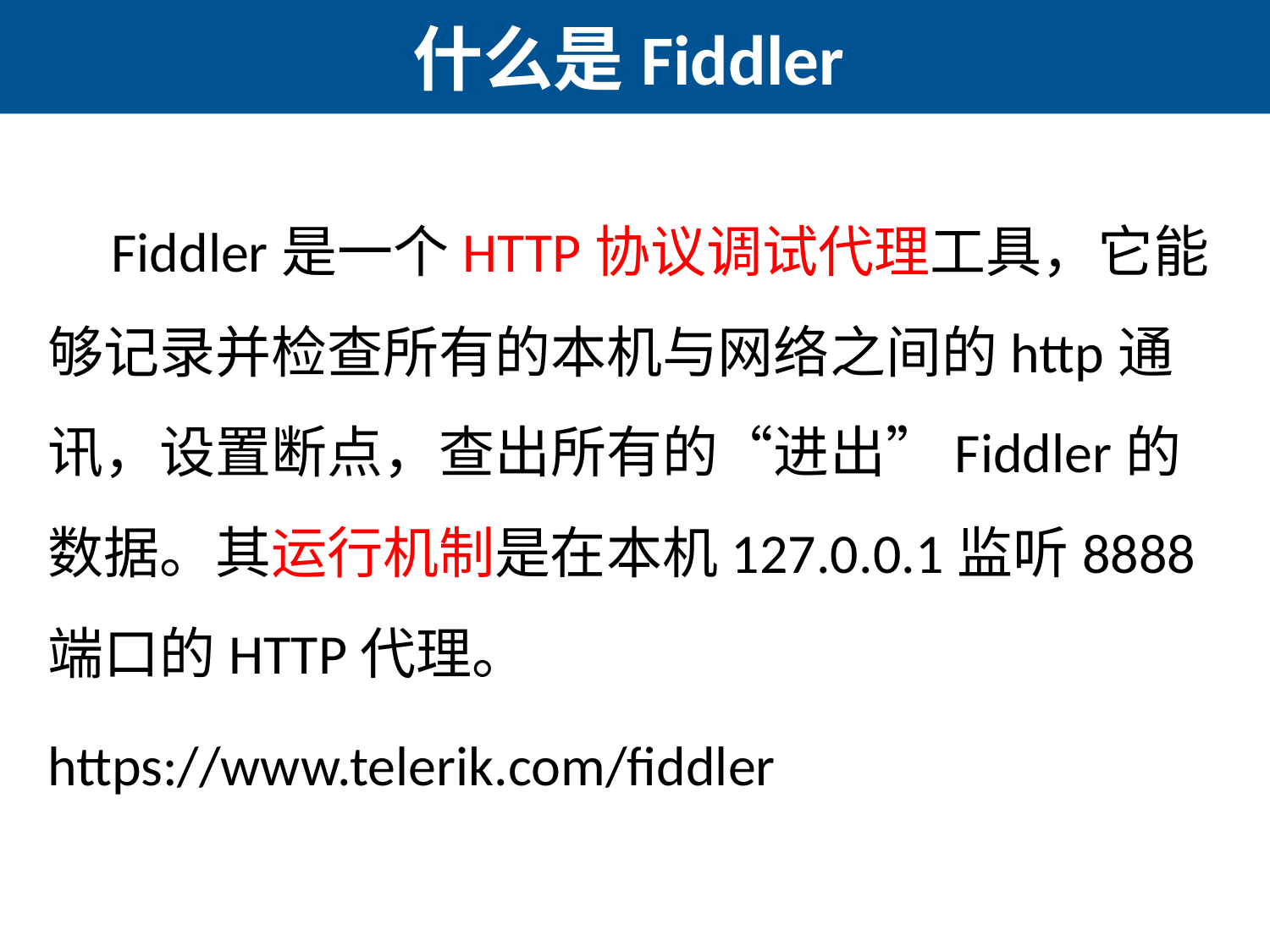

# 什么是Fiddler
     Fiddler是一个HTTP协议调试代理工具，它能够记录并检查所有的本机与网络之间的http通讯，设置断点，查出所有的“进出”Fiddler的数据。其运行机制是在本机127.0.0.1监听8888端口的HTTP代理。
https://www.telerik.com/fiddler